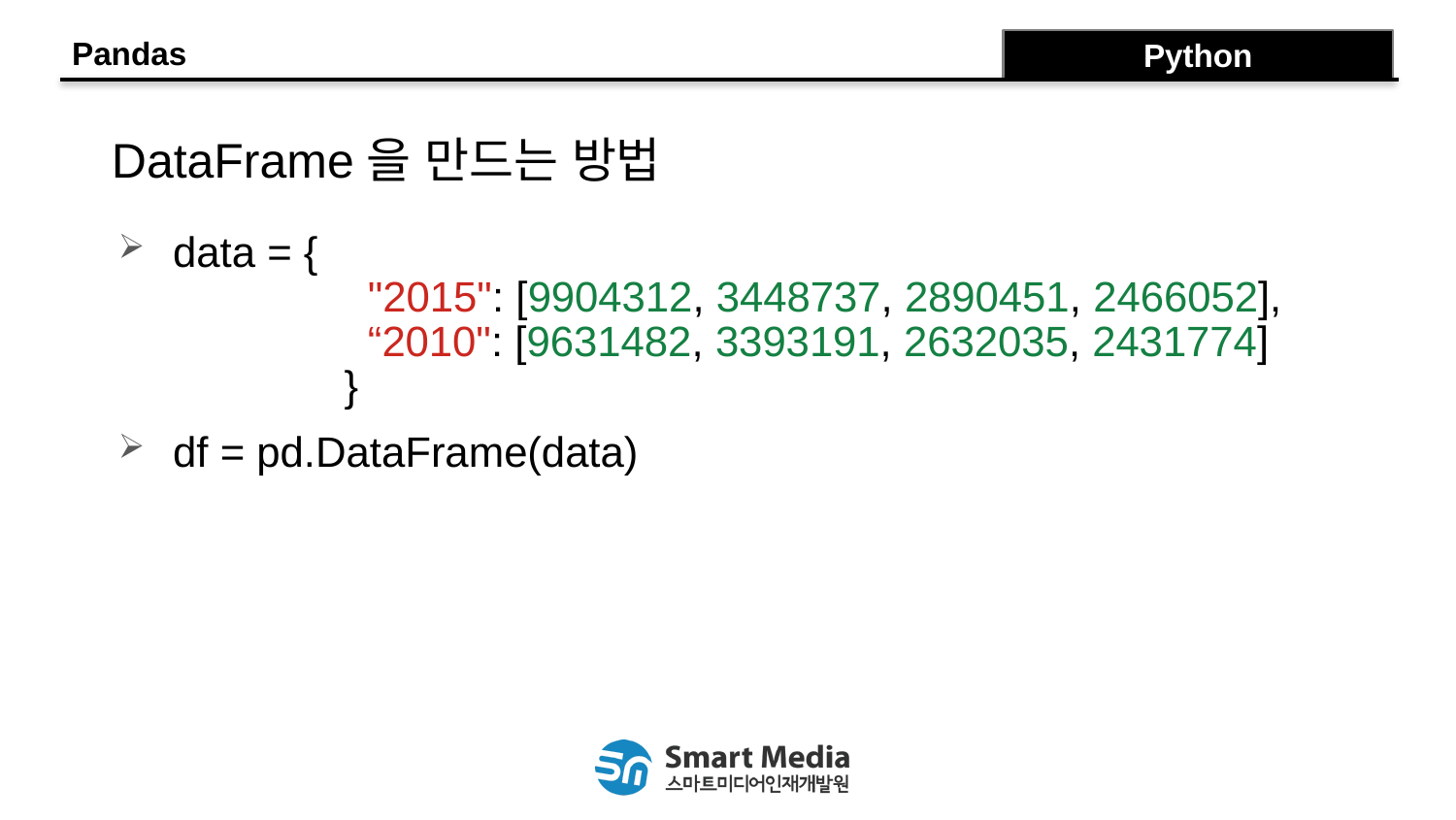

Pandas
Python
DataFrame을 만드는 방법

data = {

                     "2015": [9904312, 3448737, 2890451, 2466052],

                     “2010": [9631482, 3393191, 2632035, 2431774]

                   }

df = pd.DataFrame(data)